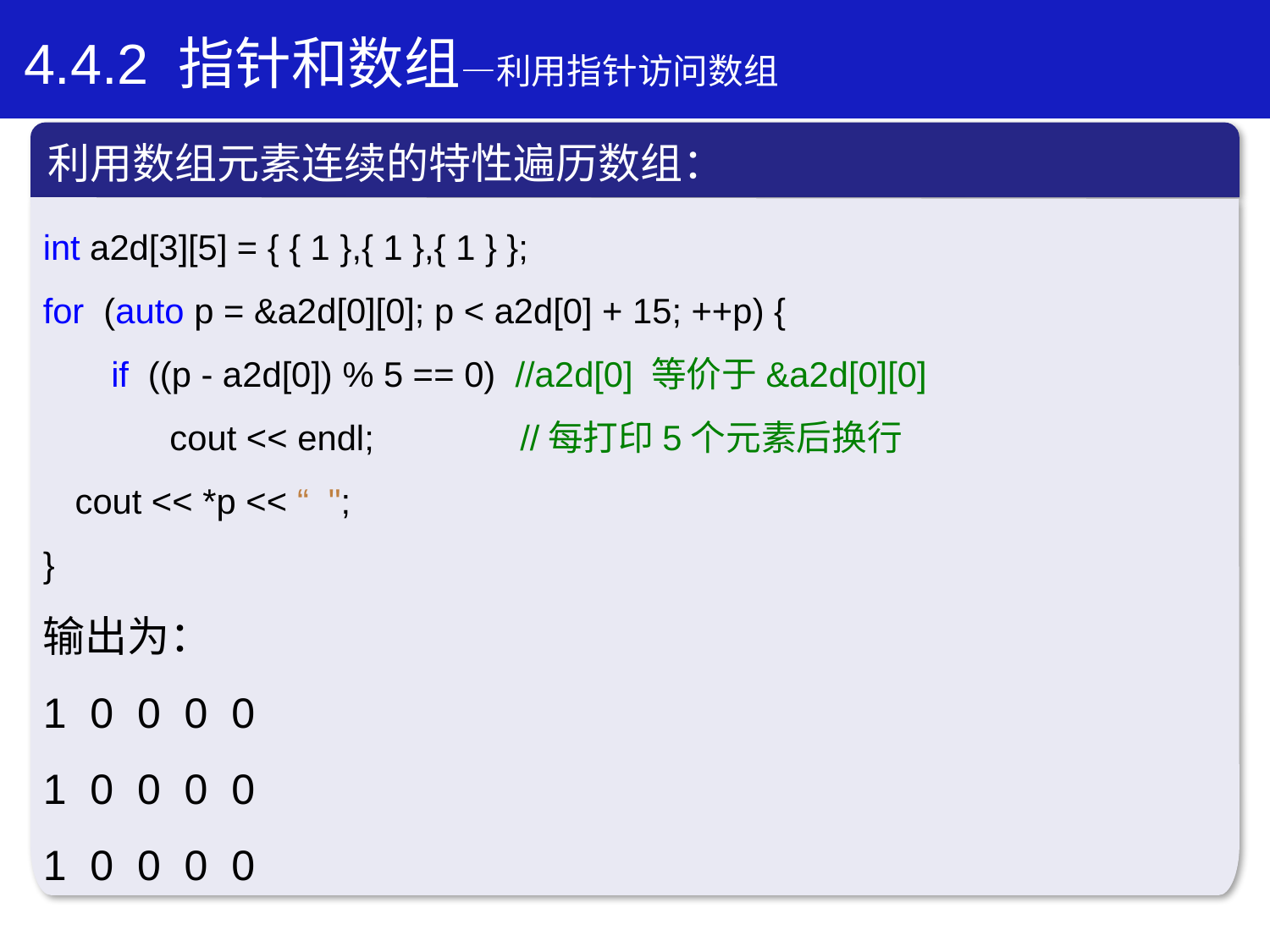

4.4.2 指针和数组—利用指针访问数组
利用数组元素连续的特性遍历数组：
int a2d[3][5] = { { 1 },{ 1 },{ 1 } };
for  (auto p = &a2d[0][0]; p < a2d[0] + 15; ++p) {
       if  ((p - a2d[0]) % 5 == 0)  //a2d[0] 等价于&a2d[0][0]
             cout << endl;               //每打印5个元素后换行
   cout << *p << “  ";
}
输出为：
1  0  0  0  0
1  0  0  0  0
1  0  0  0  0
79